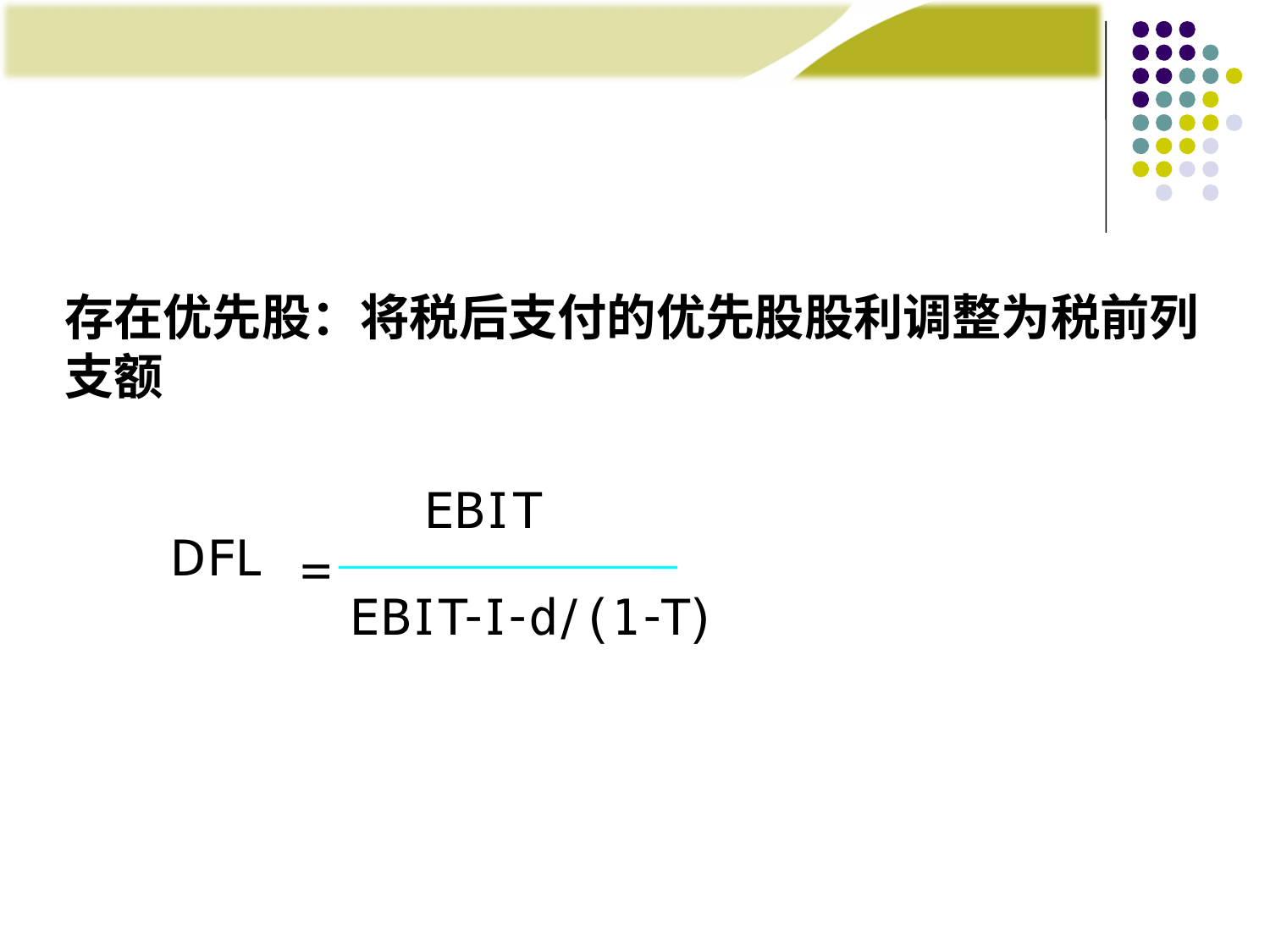

106
#
存在优先股：将税后支付的优先股股利调整为税前列支额

EBIT
DFL
=

EBIT-I-d/(1-T)